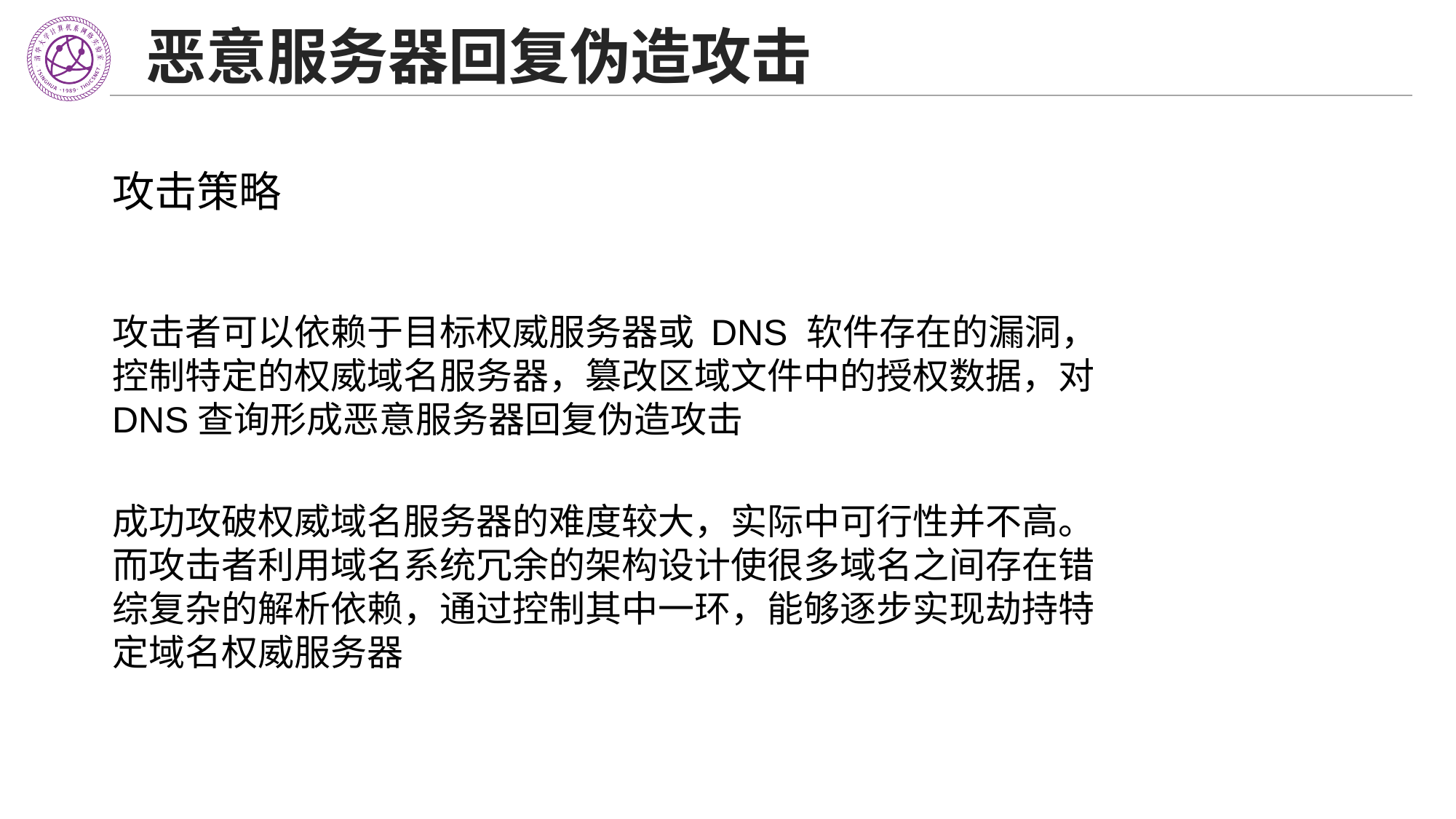

# 恶意服务器回复伪造攻击

攻击策略

攻击者可以依赖于目标权威服务器或 DNS 软件存在的漏洞，控制特定的权威域名服务器，篡改区域文件中的授权数据，对DNS查询形成恶意服务器回复伪造攻击

成功攻破权威域名服务器的难度较大，实际中可行性并不高。而攻击者利用域名系统冗余的架构设计使很多域名之间存在错综复杂的解析依赖，通过控制其中一环，能够逐步实现劫持特定域名权威服务器